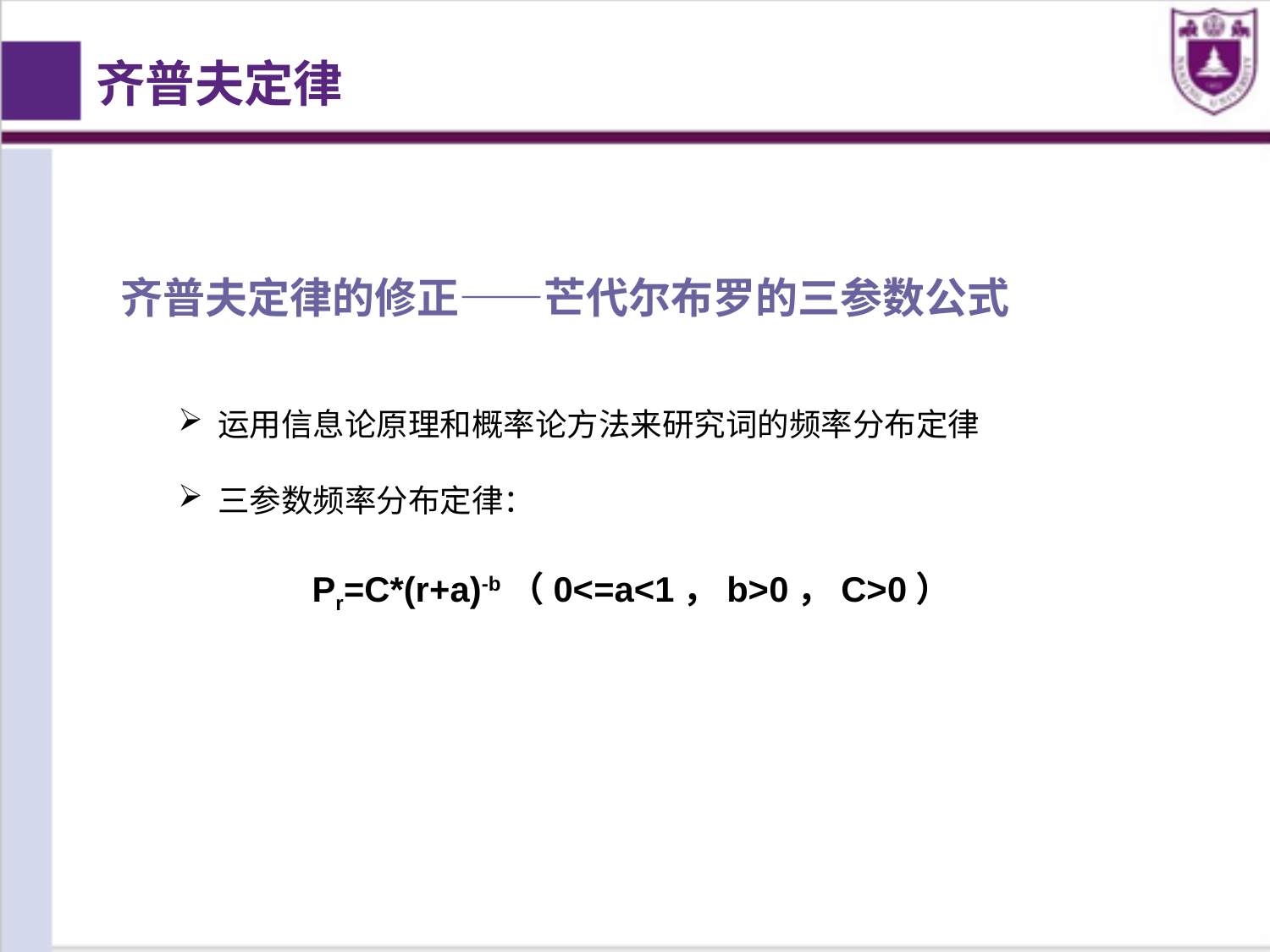

#
齐普夫定律
齐普夫定律的修正——芒代尔布罗的三参数公式
运用信息论原理和概率论方法来研究词的频率分布定律
三参数频率分布定律：
Pr=C*(r+a)-b（0<=a<1，b>0，C>0）